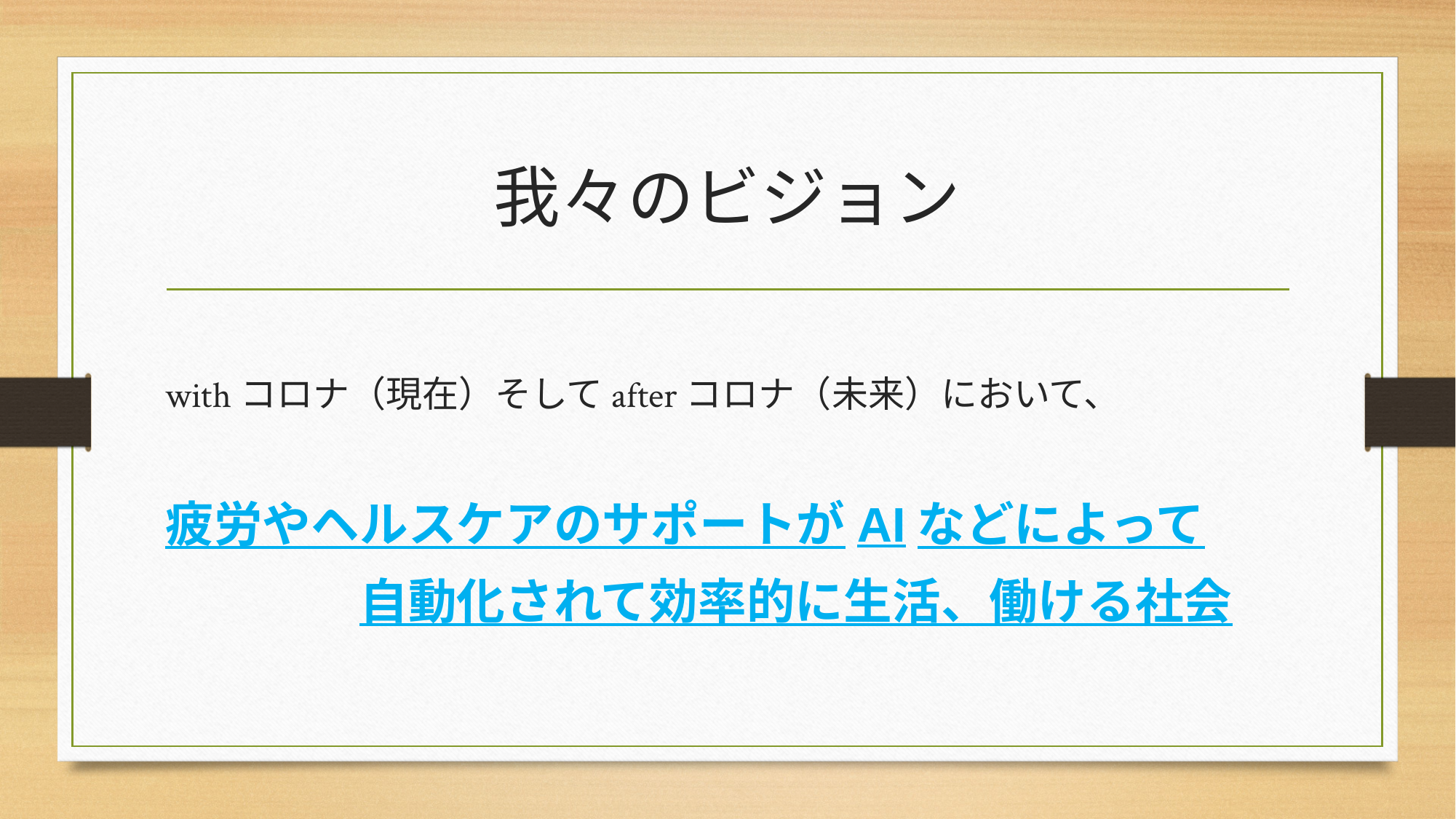

# 我々のビジョン

withコロナ（現在）そしてafterコロナ（未来）において、

疲労やヘルスケアのサポートがAIなどによって
　　　　自動化されて効率的に生活、働ける社会